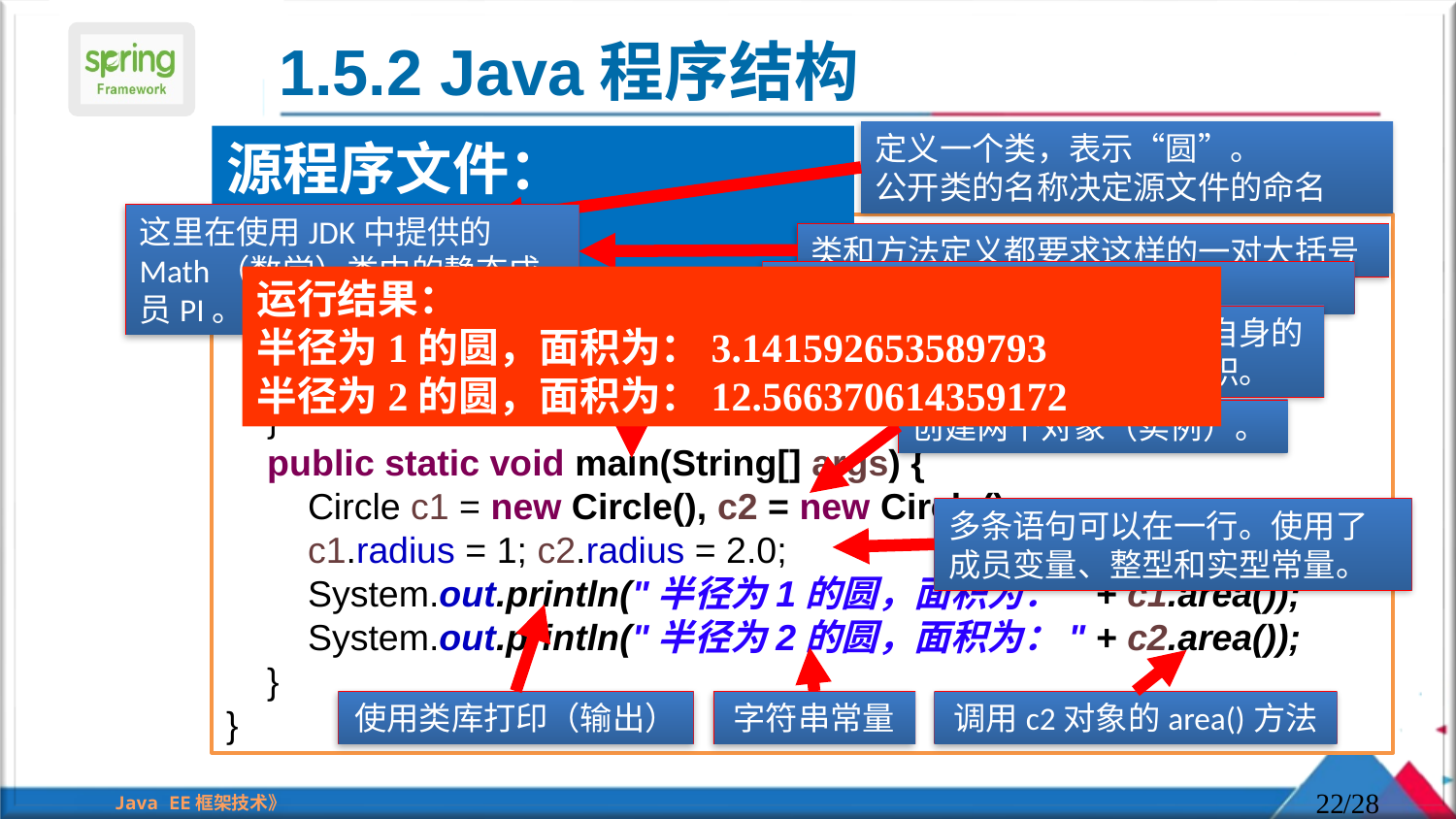

# 1.5.2 Java程序结构
定义一个类，表示“圆”。
公开类的名称决定源文件的命名
源程序文件：Circle.java
这里在使用JDK中提供的Math（数学）类中的静态成员PI。
public class Circle {
    double radius;
    double area() {
        return Math.PI * radius * radius;
    }
    public static void main(String[] args) {
        Circle c1 = new Circle(), c2 = new Circle();
        c1.radius = 1; c2.radius = 2.0;
        System.out.println("半径为1的圆，面积为：" + c1.area());
        System.out.println("半径为2的圆，面积为：" + c2.area());
    }
}
类和方法定义都要求这样的一对大括号
成员变量，表示圆的半径。
运行结果：
半径为1的圆，面积为：3.141592653589793
半径为2的圆，面积为：12.566370614359172
成员方法，根据圆自身的半径计算并返回面积。
入口方法。注意参数以及public static的修饰。
创建两个对象（实例）。
多条语句可以在一行。使用了成员变量、整型和实型常量。
使用类库打印（输出）
调用c2对象的area()方法
字符串常量
22
/28